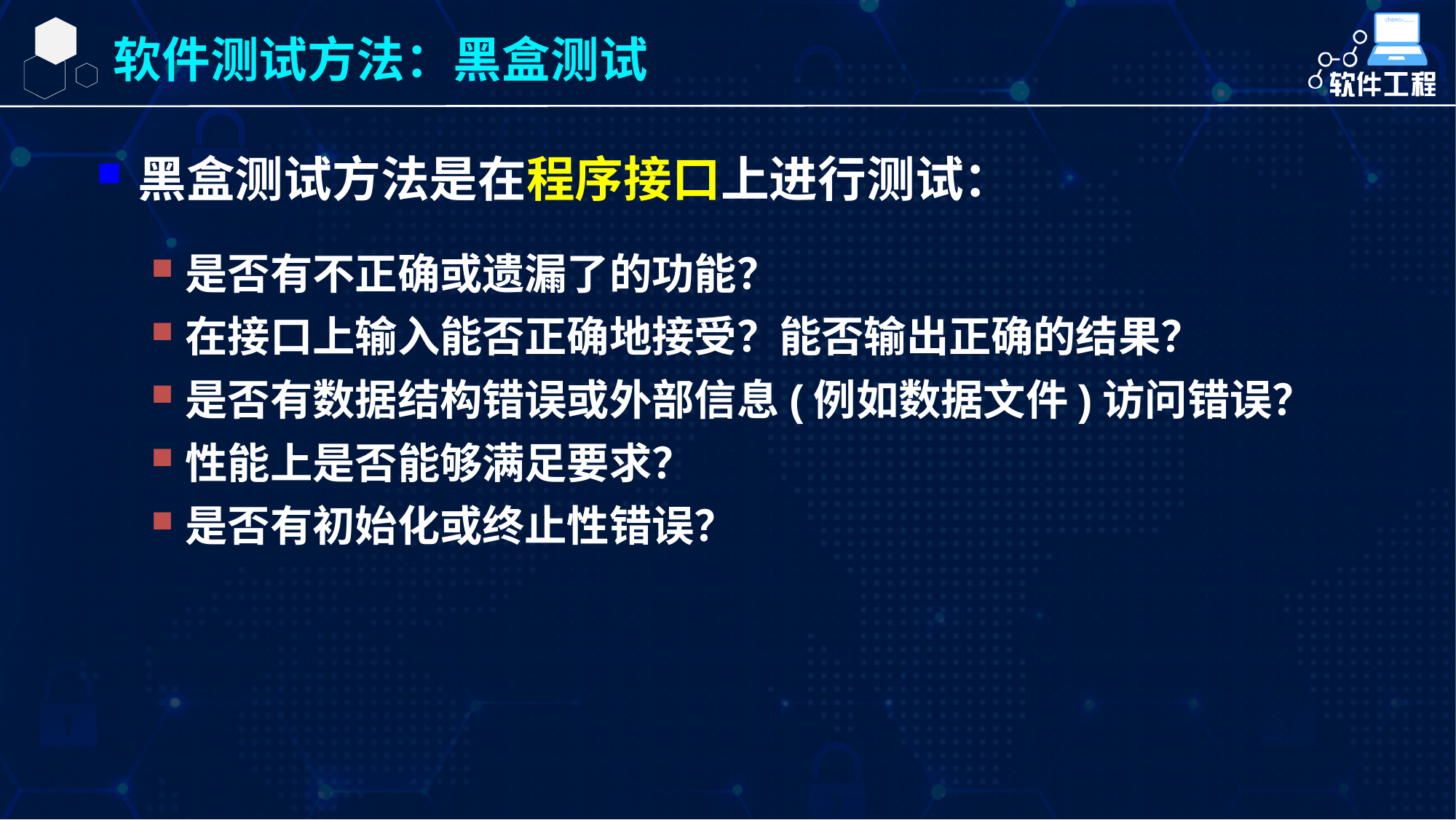

软件测试方法：黑盒测试
黑盒测试方法是在程序接口上进行测试：
是否有不正确或遗漏了的功能？
在接口上输入能否正确地接受？能否输出正确的结果？
是否有数据结构错误或外部信息(例如数据文件)访问错误？
性能上是否能够满足要求？
是否有初始化或终止性错误？